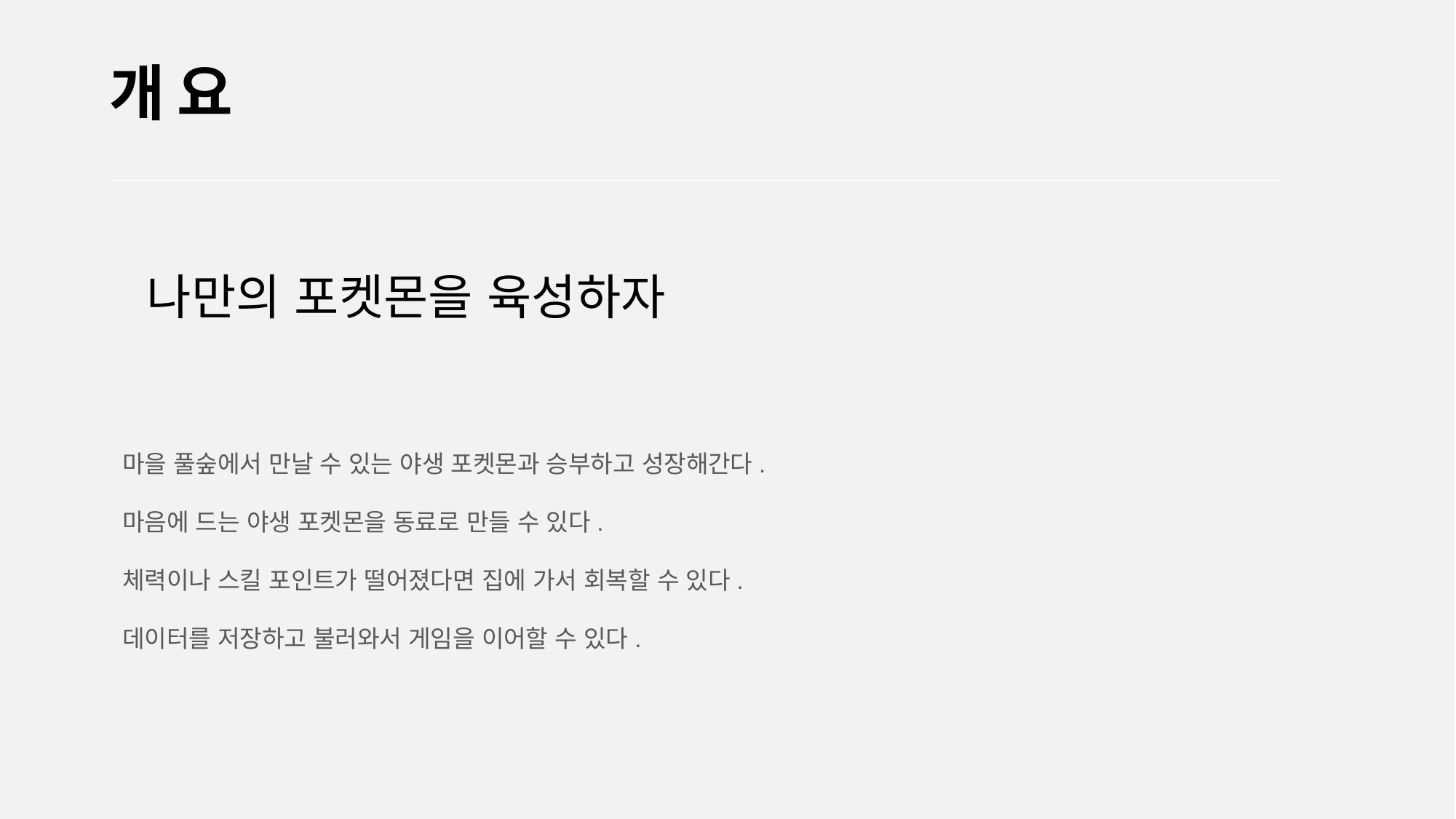

개요
나만의 포켓몬을 육성하자
마을 풀숲에서 만날 수 있는 야생 포켓몬과 승부하고 성장해간다.

마음에 드는 야생 포켓몬을 동료로 만들 수 있다.

체력이나 스킬 포인트가 떨어졌다면 집에 가서 회복할 수 있다.

데이터를 저장하고 불러와서 게임을 이어할 수 있다.